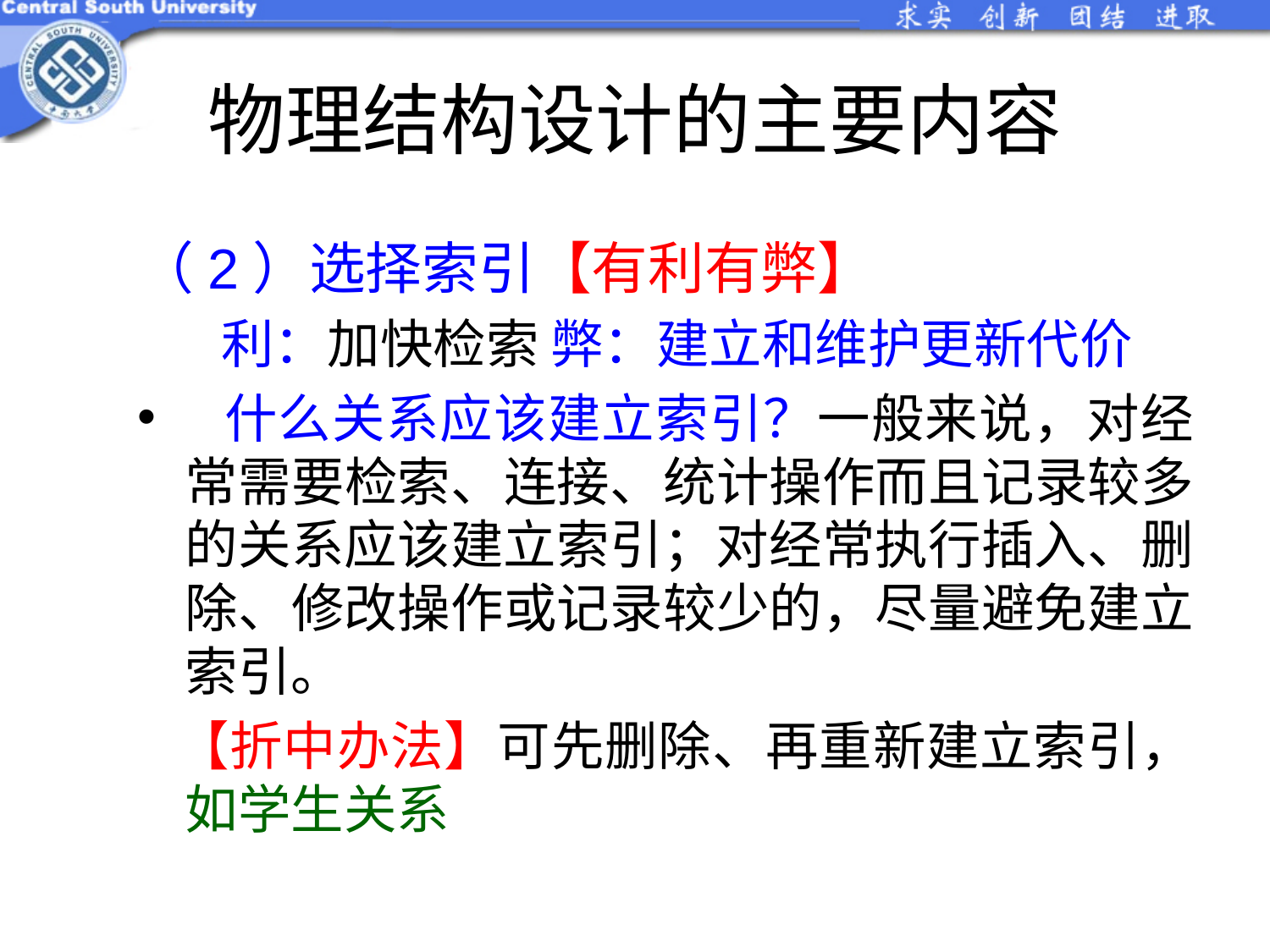

# 物理结构设计的主要内容
（2）选择索引【有利有弊】
      利：加快检索 弊：建立和维护更新代价
  什么关系应该建立索引？一般来说，对经常需要检索、连接、统计操作而且记录较多的关系应该建立索引；对经常执行插入、删除、修改操作或记录较少的，尽量避免建立索引。
  【折中办法】可先删除、再重新建立索引，如学生关系